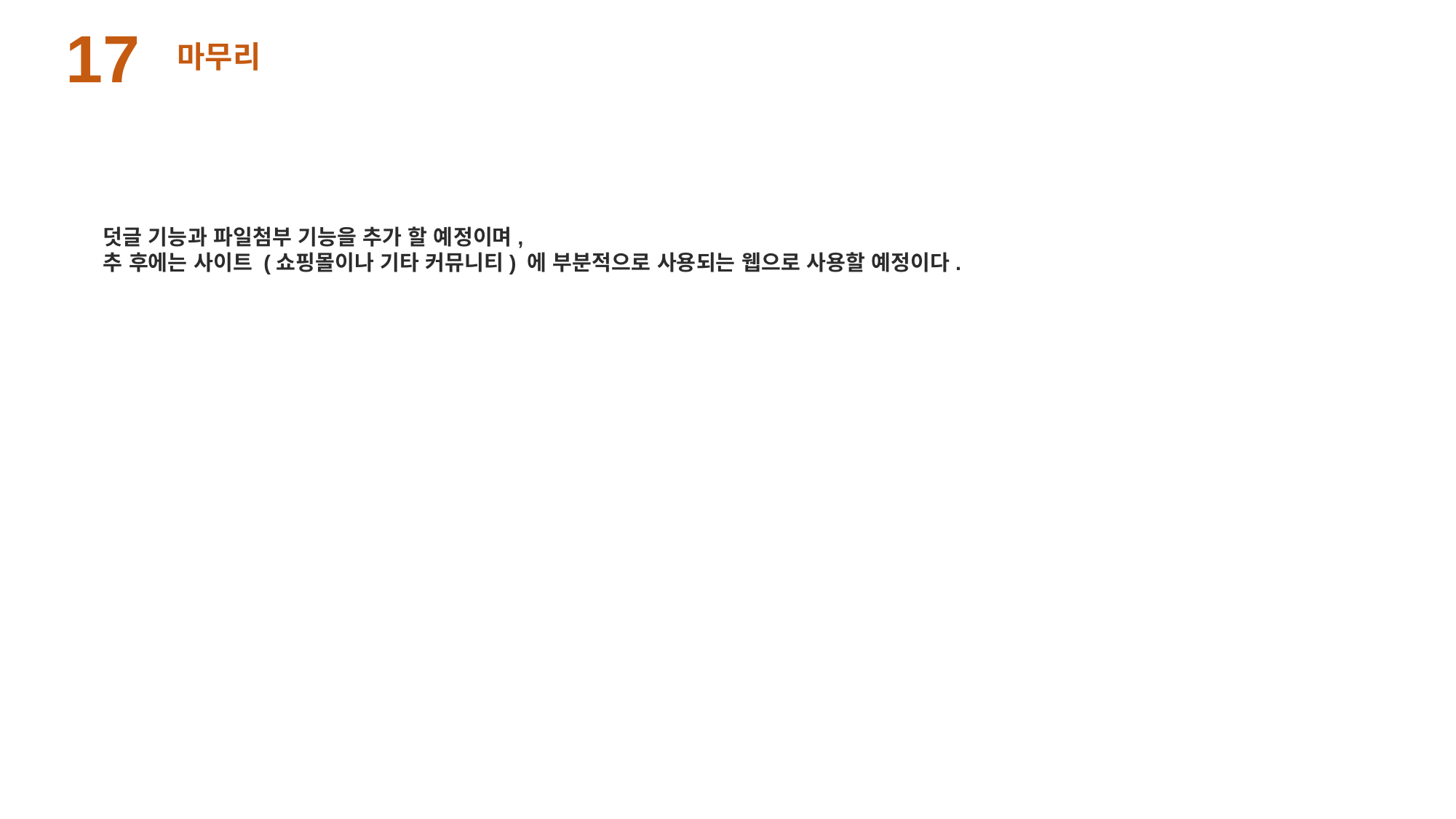

17
마무리
덧글 기능과 파일첨부 기능을 추가 할 예정이며,
추 후에는 사이트 (쇼핑몰이나 기타 커뮤니티) 에 부분적으로 사용되는 웹으로 사용할 예정이다.